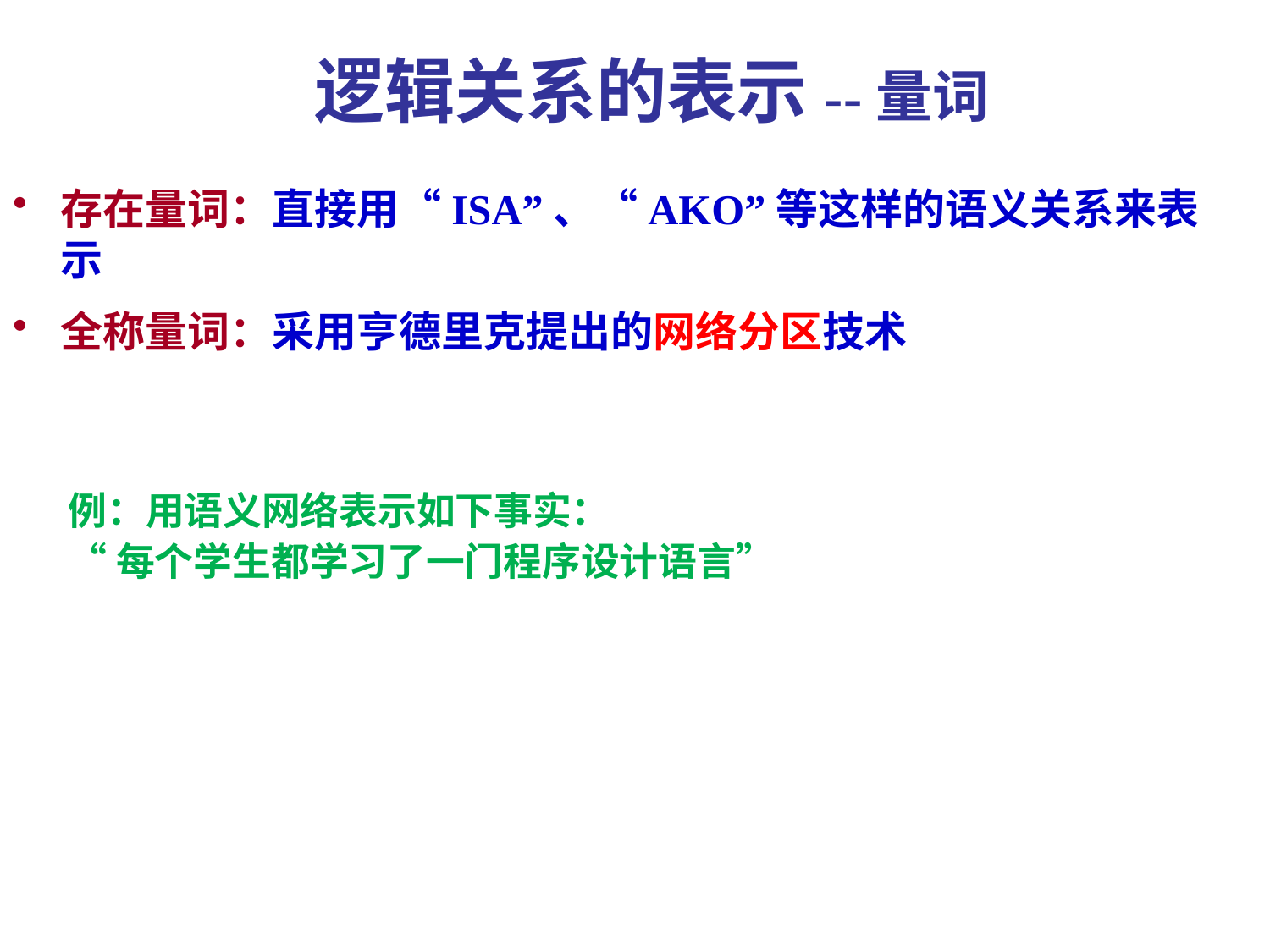

# 逻辑关系的表示--量词
存在量词：直接用“ISA”、“AKO”等这样的语义关系来表示
全称量词：采用亨德里克提出的网络分区技术

例：用语义网络表示如下事实：
“每个学生都学习了一门程序设计语言”